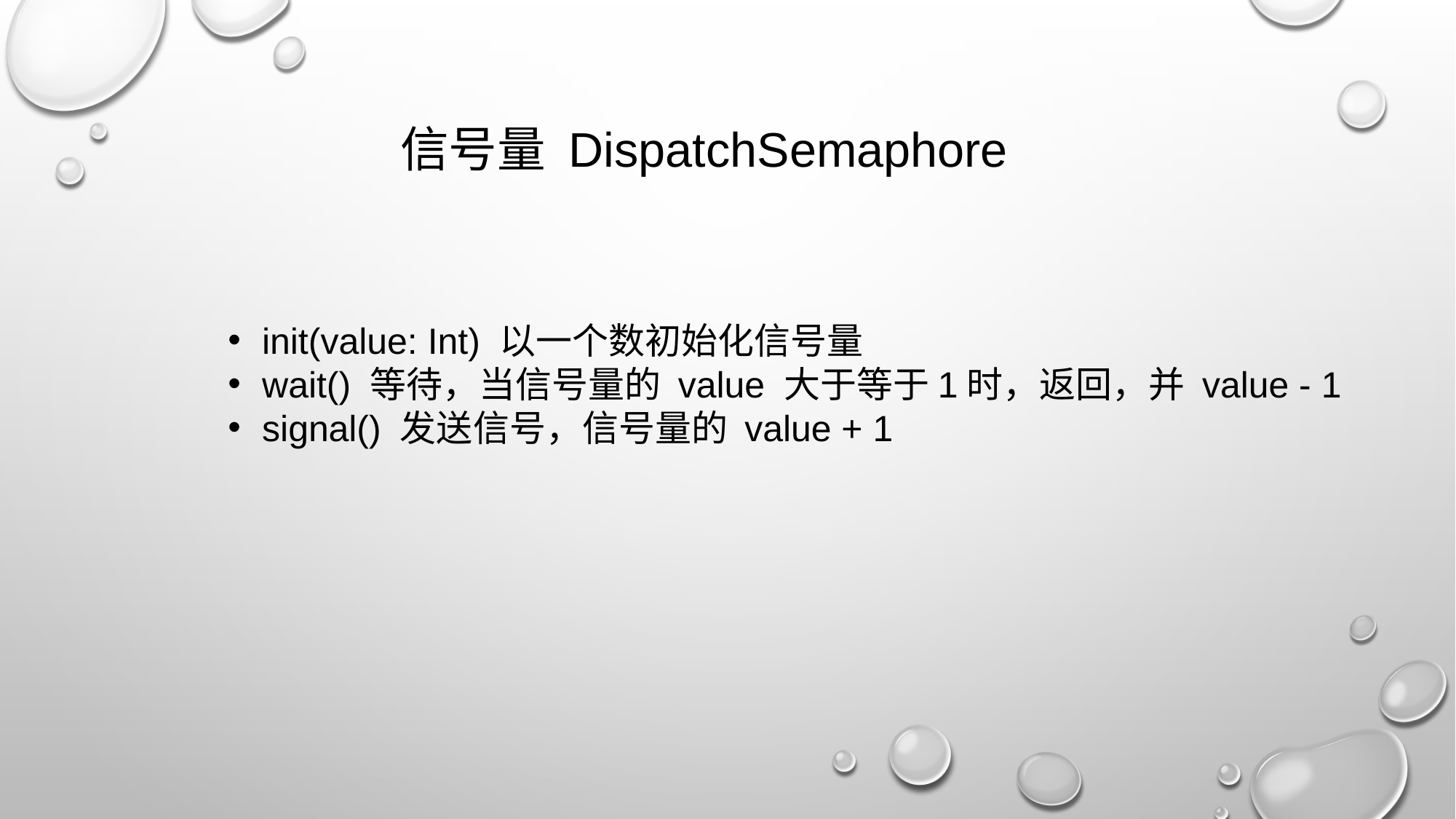

信号量 DispatchSemaphore
init(value: Int) 以一个数初始化信号量
wait() 等待，当信号量的 value 大于等于1时，返回，并 value - 1
signal() 发送信号，信号量的 value + 1